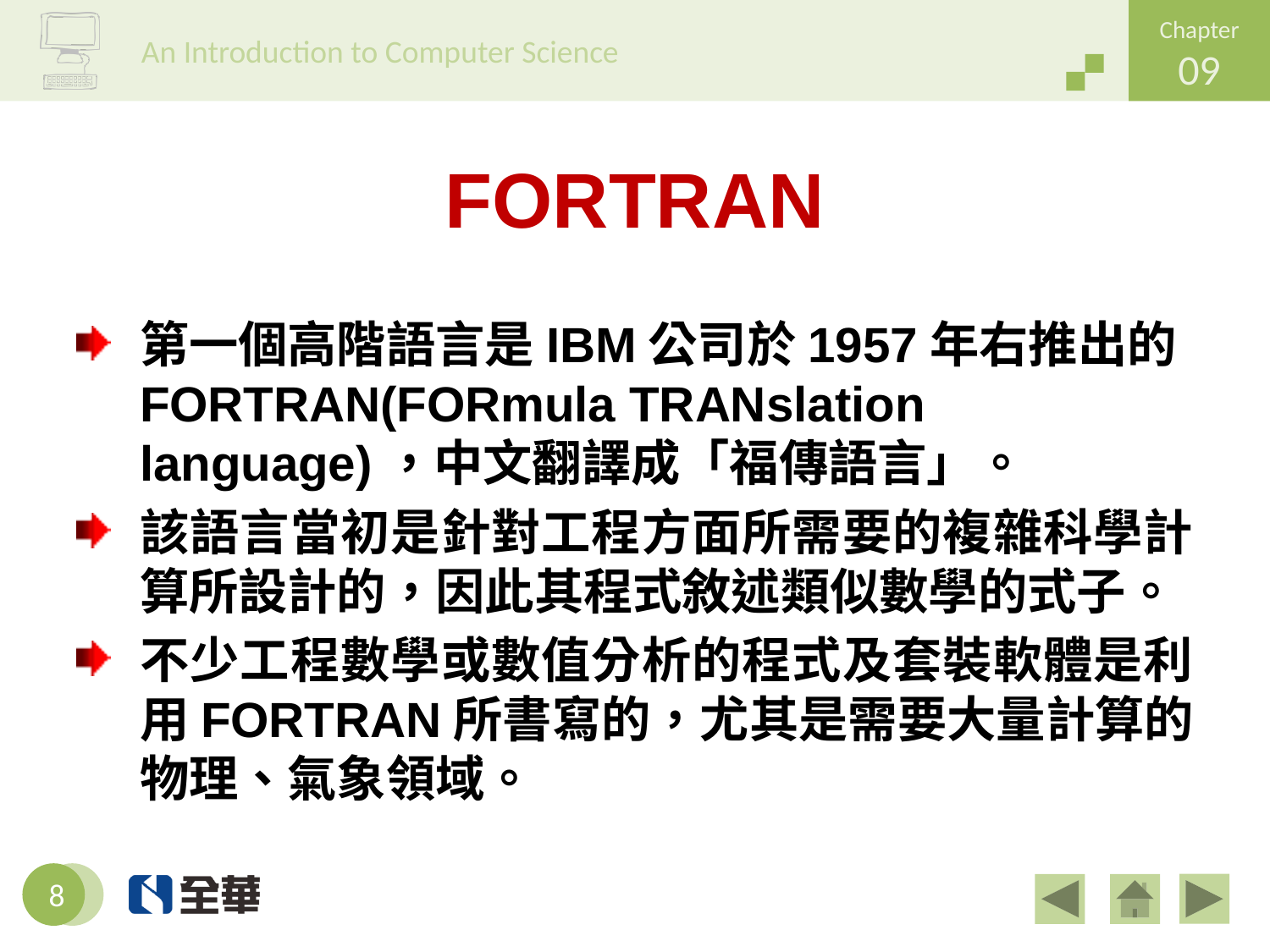

# FORTRAN
第一個高階語言是IBM公司於1957年右推出的FORTRAN(FORmula TRANslation language)，中文翻譯成「福傳語言」。
該語言當初是針對工程方面所需要的複雜科學計算所設計的，因此其程式敘述類似數學的式子。
不少工程數學或數值分析的程式及套裝軟體是利用FORTRAN所書寫的，尤其是需要大量計算的物理、氣象領域。